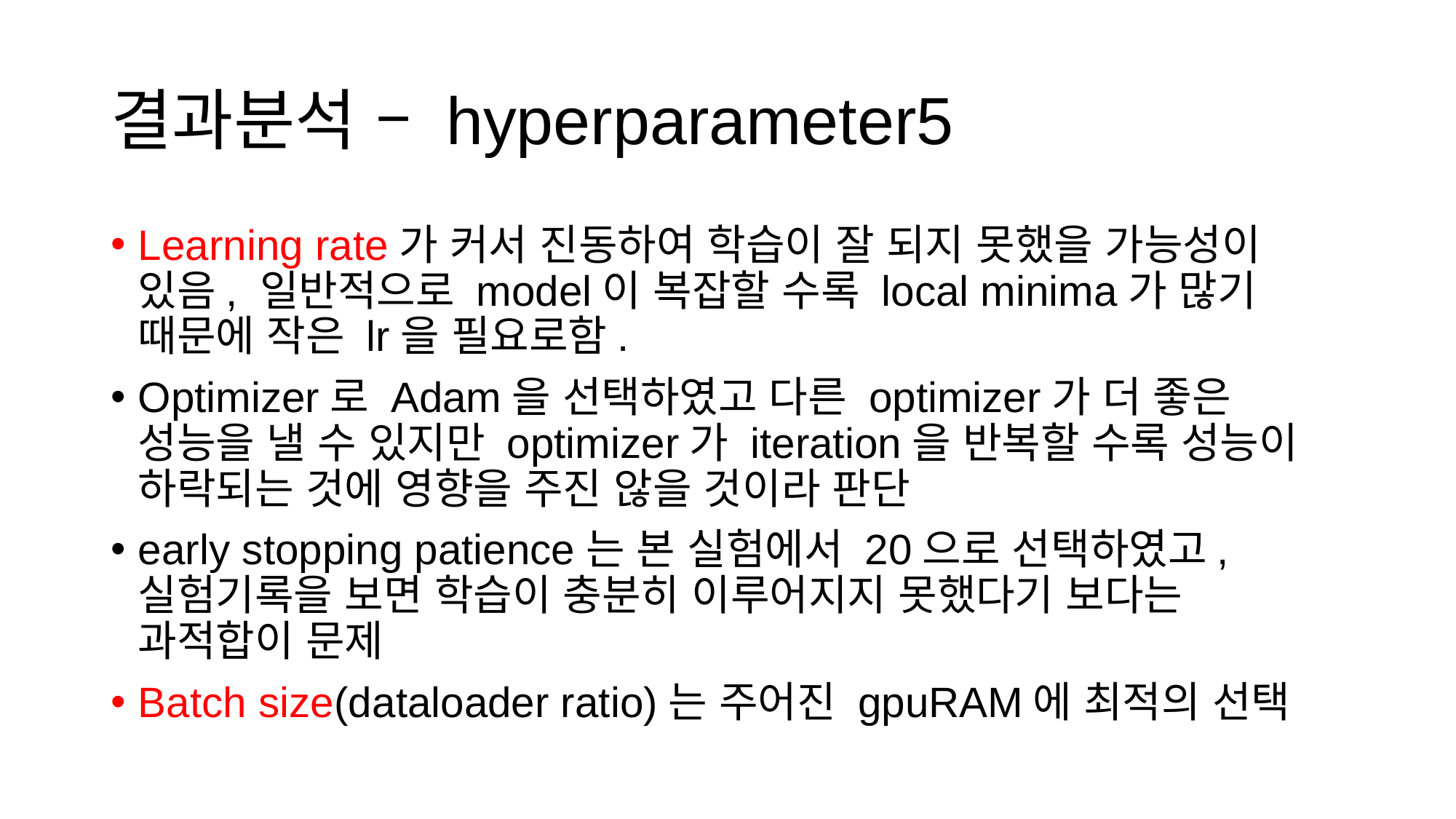

# 결과분석 – hyperparameter5
Learning rate가 커서 진동하여 학습이 잘 되지 못했을 가능성이 있음, 일반적으로 model이 복잡할 수록 local minima가 많기 때문에 작은 lr을 필요로함.
Optimizer로 Adam을 선택하였고 다른 optimizer가 더 좋은 성능을 낼 수 있지만 optimizer가 iteration을 반복할 수록 성능이 하락되는 것에 영향을 주진 않을 것이라 판단
early stopping patience는 본 실험에서 20으로 선택하였고, 실험기록을 보면 학습이 충분히 이루어지지 못했다기 보다는 과적합이 문제
Batch size(dataloader ratio)는 주어진 gpuRAM에 최적의 선택